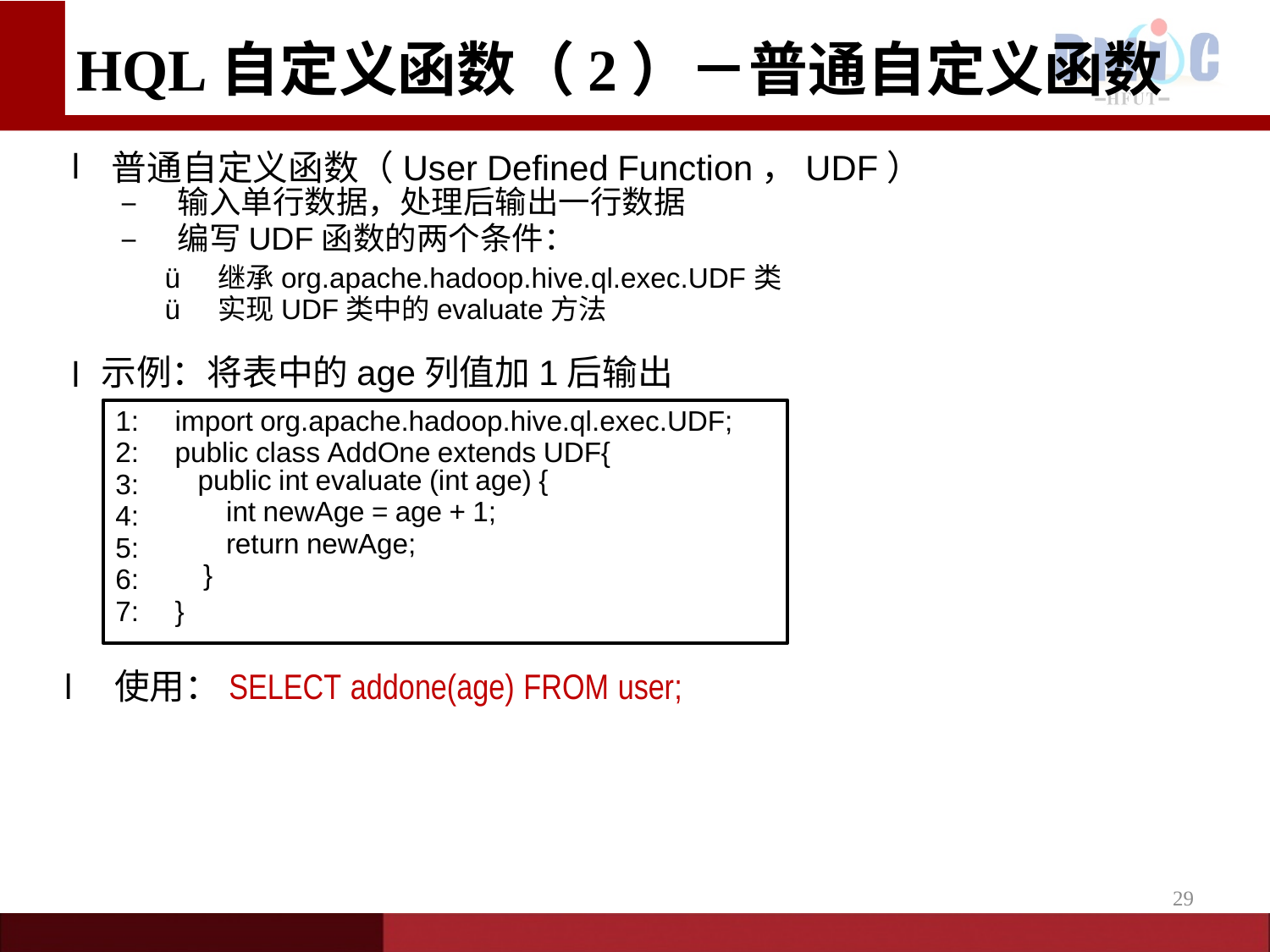

# HQL自定义函数（2）－普通自定义函数
普通自定义函数（User Defined Function，UDF）
	–     输入单行数据，处理后输出一行数据
	–     编写UDF函数的两个条件：
l
继承org.apache.hadoop.hive.ql.exec.UDF类
实现UDF类中的evaluate方法
ü
ü
示例：将表中的age列值加1后输出
l

1:
2:
3:
4:
5:
6:
7:
import org.apache.hadoop.hive.ql.exec.UDF;
public class AddOne extends UDF{
	public int evaluate (int age) {
			int newAge = age + 1;
			return newAge;
		}
}
l    使用：SELECT addone(age) FROM user;

	24
29